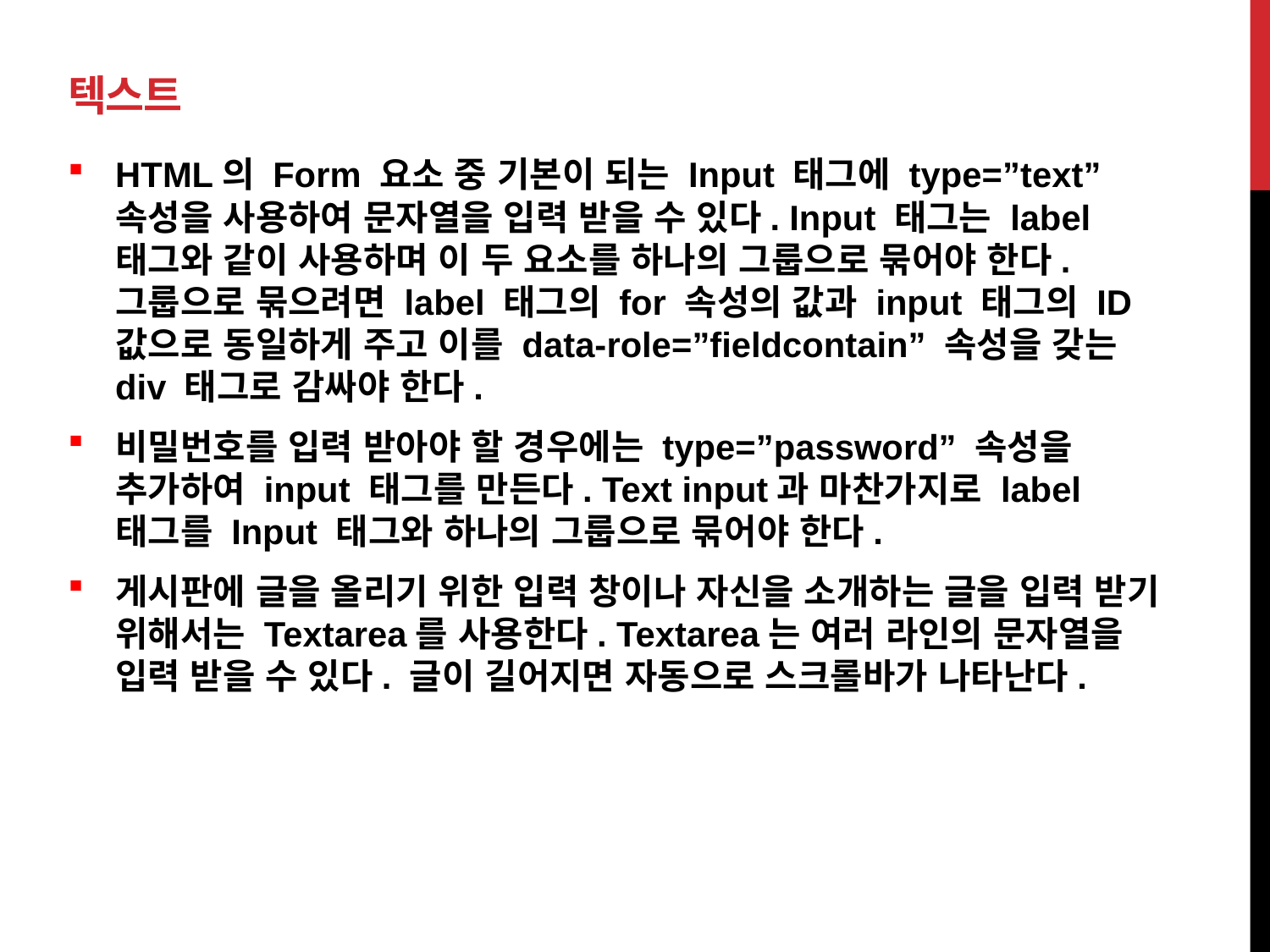

# 텍스트
HTML의 Form 요소 중 기본이 되는 Input 태그에 type=”text” 속성을 사용하여 문자열을 입력 받을 수 있다. Input 태그는 label 태그와 같이 사용하며 이 두 요소를 하나의 그룹으로 묶어야 한다. 그룹으로 묶으려면 label 태그의 for 속성의 값과 input 태그의 ID 값으로 동일하게 주고 이를 data-role=”fieldcontain” 속성을 갖는 div 태그로 감싸야 한다.
비밀번호를 입력 받아야 할 경우에는 type=”password” 속성을 추가하여 input 태그를 만든다. Text input과 마찬가지로 label 태그를 Input 태그와 하나의 그룹으로 묶어야 한다.
게시판에 글을 올리기 위한 입력 창이나 자신을 소개하는 글을 입력 받기 위해서는 Textarea를 사용한다. Textarea는 여러 라인의 문자열을 입력 받을 수 있다. 글이 길어지면 자동으로 스크롤바가 나타난다.